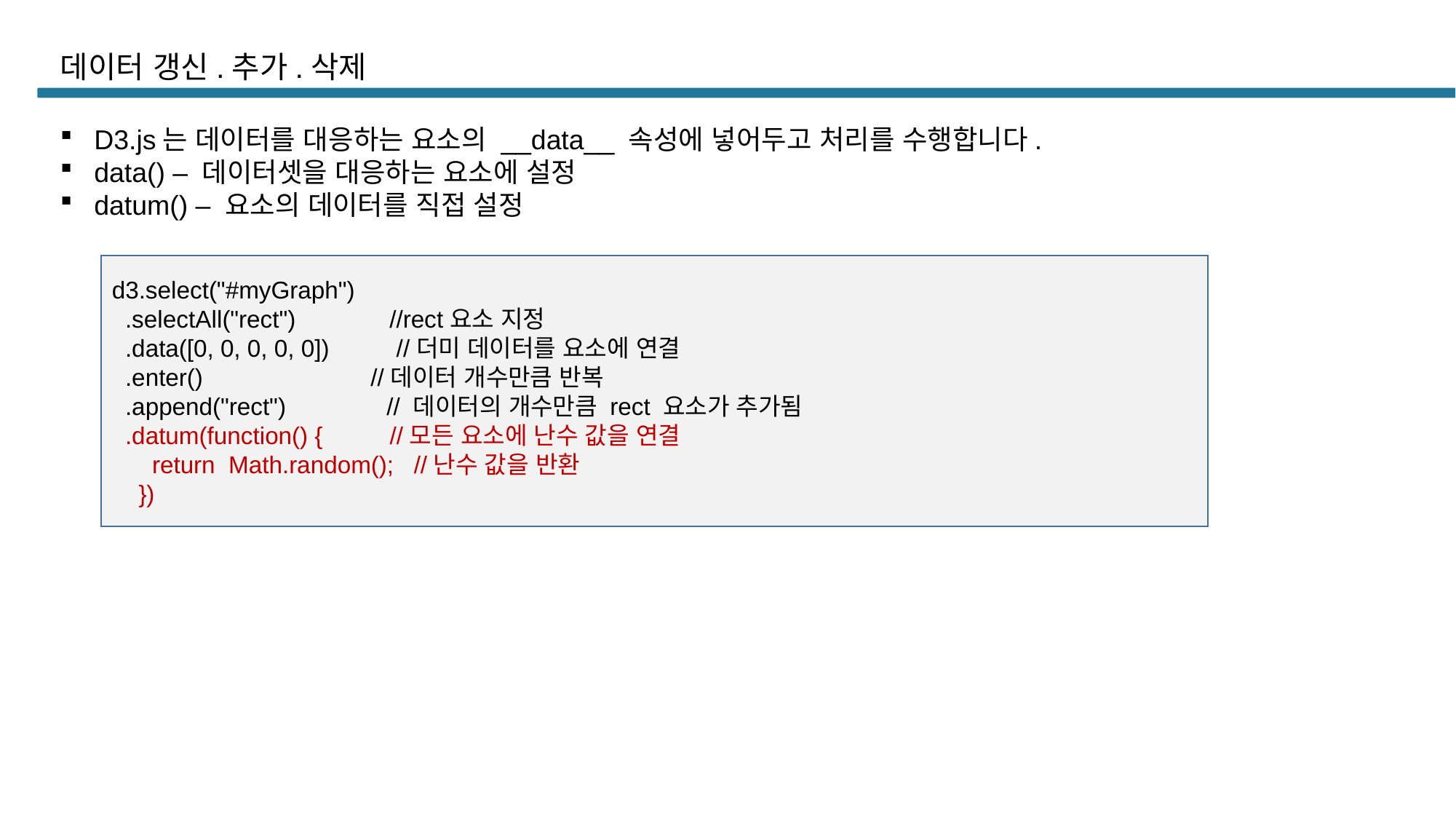

# 데이터 갱신.추가.삭제
D3.js는 데이터를 대응하는 요소의 __data__ 속성에 넣어두고 처리를 수행합니다.
data() – 데이터셋을 대응하는 요소에 설정
datum() – 요소의 데이터를 직접 설정
d3.select("#myGraph")
  .selectAll("rect")              //rect요소 지정
  .data([0, 0, 0, 0, 0])          //더미 데이터를 요소에 연결
  .enter()                         //데이터 개수만큼 반복
  .append("rect")               // 데이터의 개수만큼 rect 요소가 추가됨
  .datum(function() {          //모든 요소에 난수 값을 연결
      return  Math.random();   //난수 값을 반환
    })